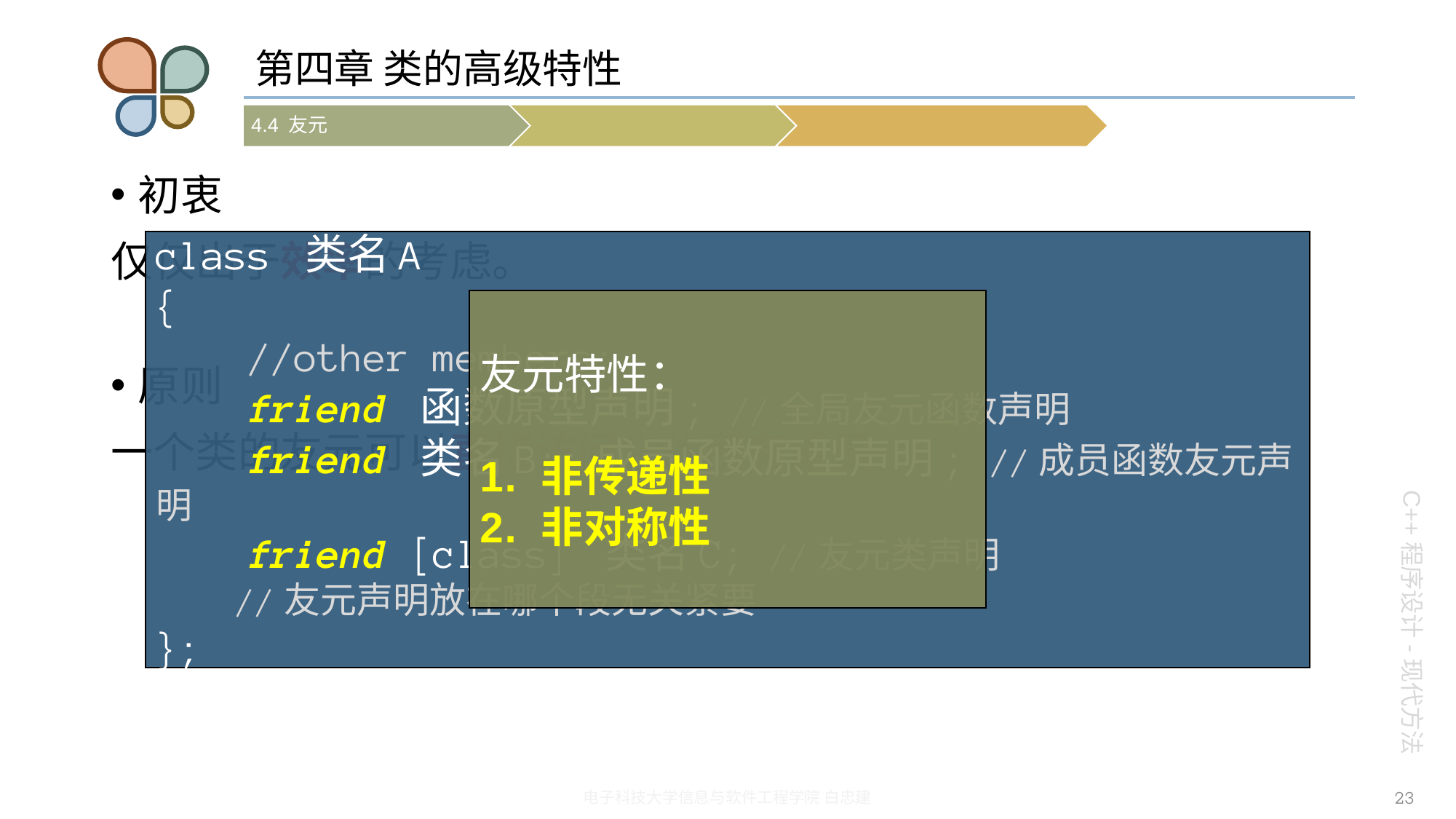

# 第四章 类的高级特性
4.4 友元

初衷
仅仅出于效率的考虑。

原则
一个类的友元可以直接访问它的所有成员。
class 类名A
{
    //other members;
    friend 函数原型声明; //全局友元函数声明
    friend 类名B::成员函数原型声明; //成员函数友元声明
    friend [class] 类名C; //友元类声明
    //友元声明放在哪个段无关紧要
};
友元特性：

非传递性
非对称性
23